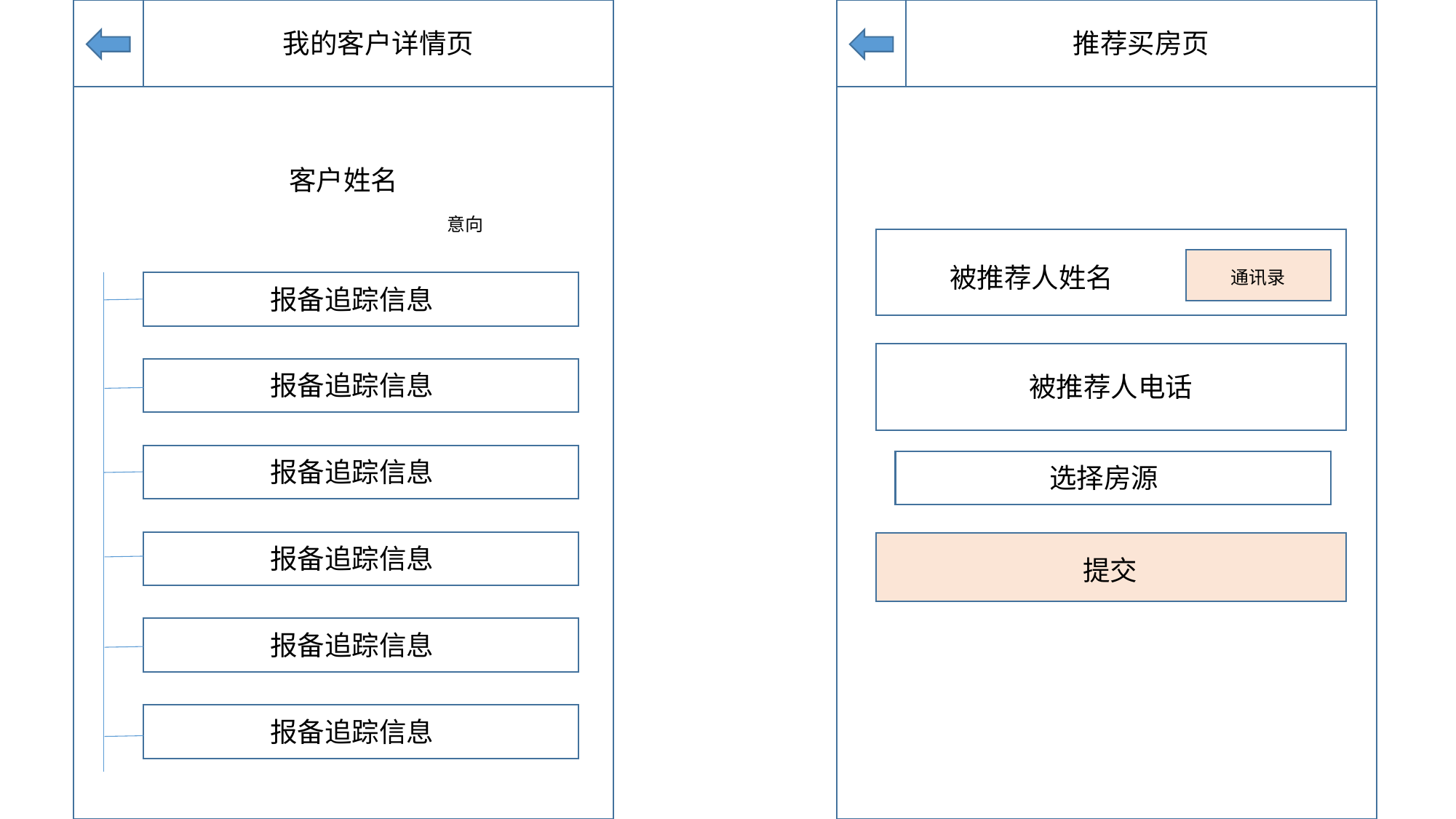

我的客户详情页
推荐买房页

客户姓名
意向

被推荐人姓名
通讯录

报备追踪信息

报备追踪信息
被推荐人电话

报备追踪信息

选择房源

报备追踪信息
提交

报备追踪信息

报备追踪信息